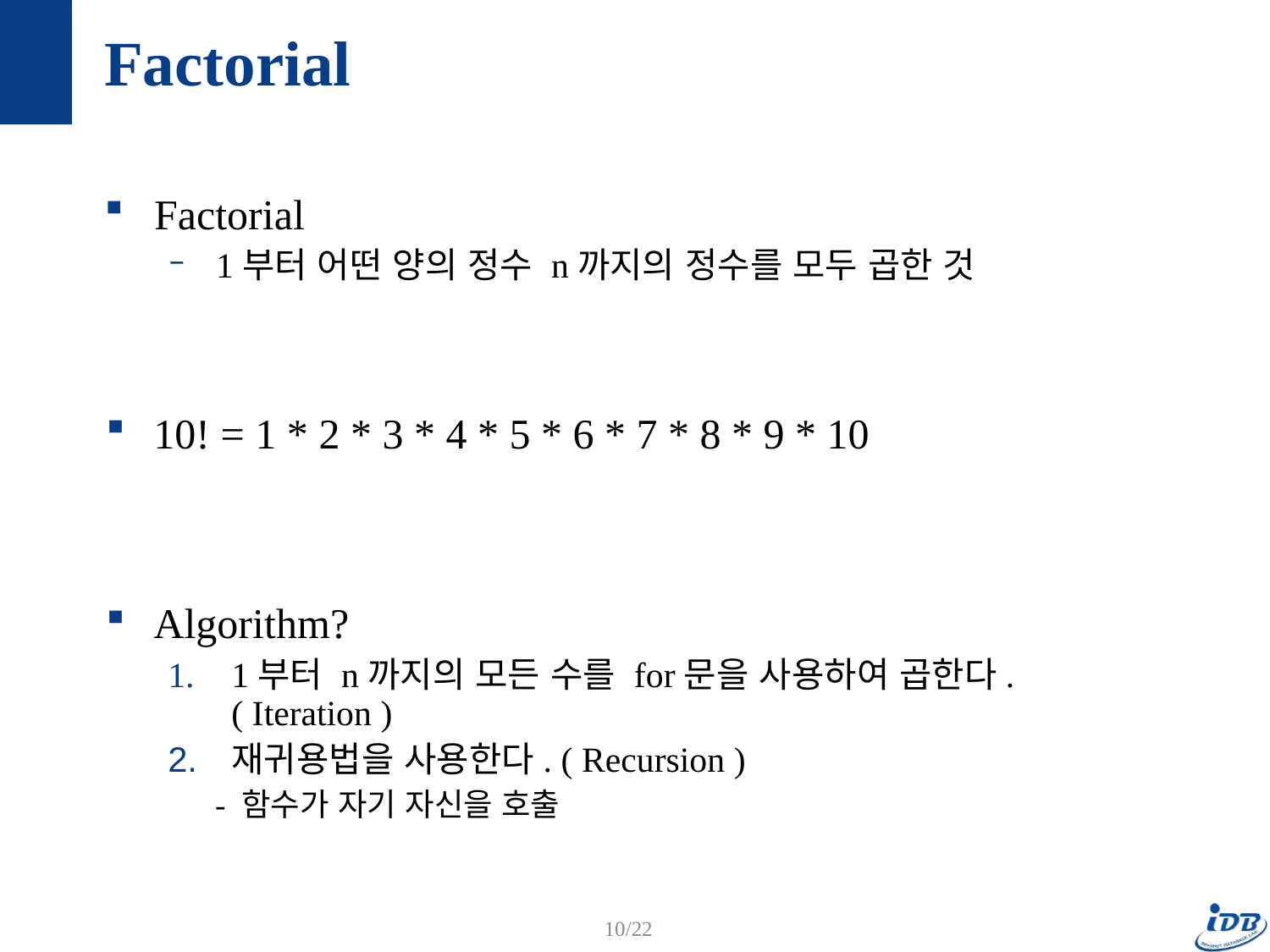

# Factorial
Factorial
1부터 어떤 양의 정수 n까지의 정수를 모두 곱한 것

10! = 1 * 2 * 3 * 4 * 5 * 6 * 7 * 8 * 9 * 10

Algorithm?
1부터 n까지의 모든 수를 for문을 사용하여 곱한다. ( Iteration )
재귀용법을 사용한다. ( Recursion )
- 함수가 자기 자신을 호출

10/22